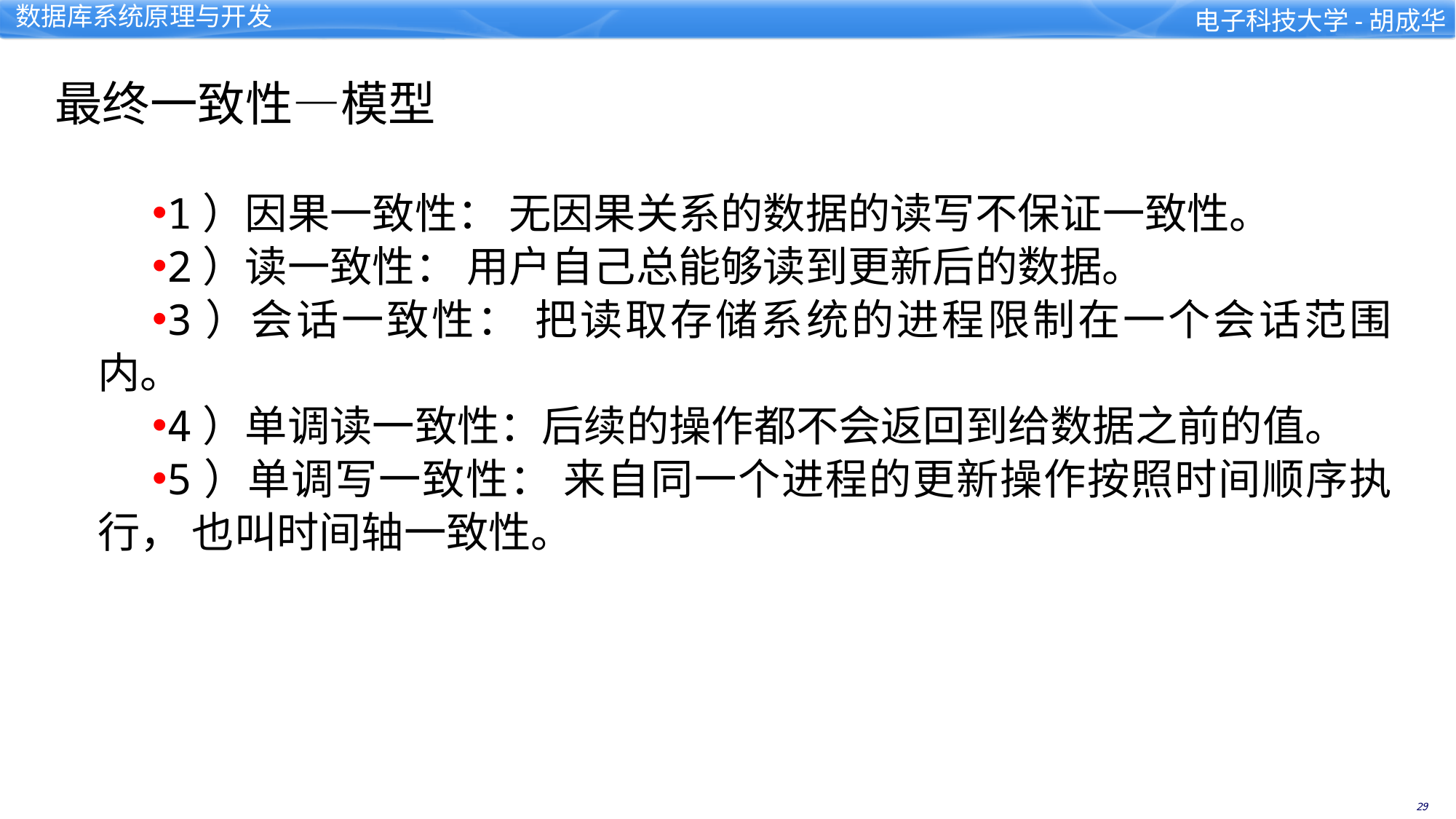

最终一致性—模型
1）因果一致性： 无因果关系的数据的读写不保证一致性。
2）读一致性： 用户自己总能够读到更新后的数据。
3）会话一致性： 把读取存储系统的进程限制在一个会话范围内。
4）单调读一致性：后续的操作都不会返回到给数据之前的值。
5）单调写一致性： 来自同一个进程的更新操作按照时间顺序执行， 也叫时间轴一致性。